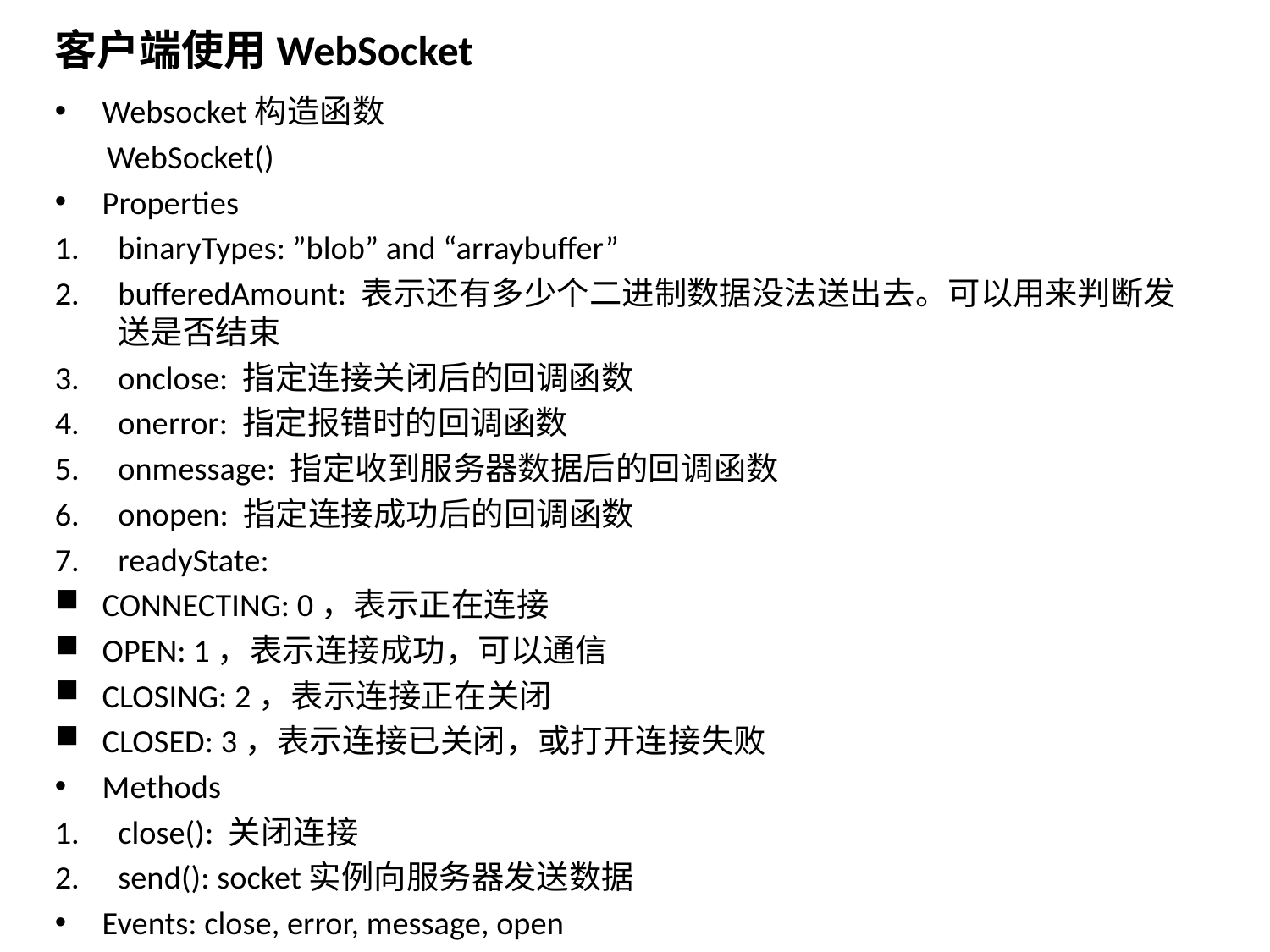

客户端使用WebSocket
Websocket构造函数
       WebSocket()
Properties
binaryTypes: ”blob” and “arraybuffer”
bufferedAmount: 表示还有多少个二进制数据没法送出去。可以用来判断发送是否结束
onclose: 指定连接关闭后的回调函数
onerror: 指定报错时的回调函数
onmessage: 指定收到服务器数据后的回调函数
onopen: 指定连接成功后的回调函数
readyState:
CONNECTING: 0，表示正在连接
OPEN: 1，表示连接成功，可以通信
CLOSING: 2，表示连接正在关闭
CLOSED: 3，表示连接已关闭，或打开连接失败
Methods
close(): 关闭连接
send(): socket实例向服务器发送数据
Events: close, error, message, open